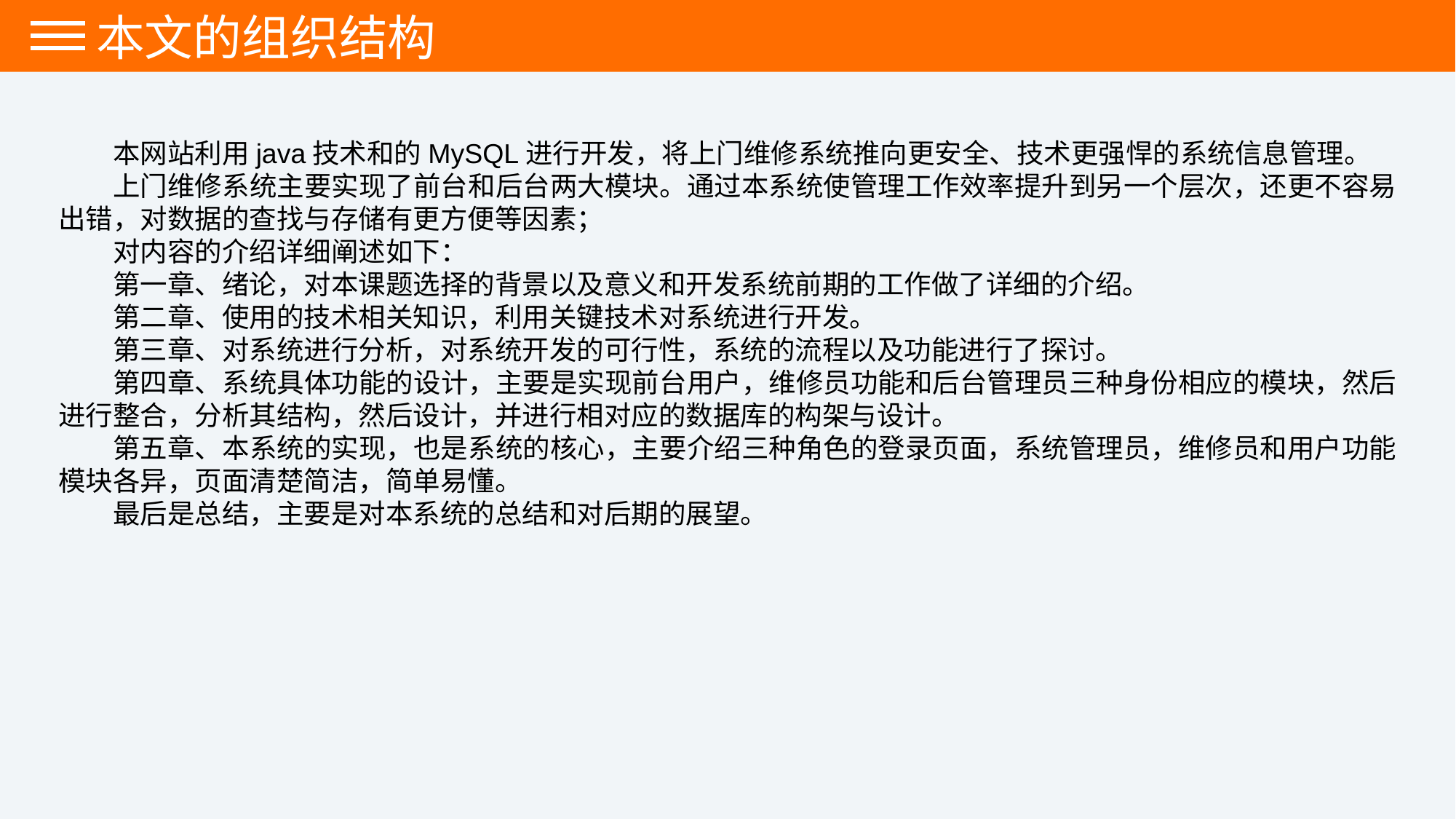

本文的组织结构
本网站利用java技术和的MySQL进行开发，将上门维修系统推向更安全、技术更强悍的系统信息管理。
上门维修系统主要实现了前台和后台两大模块。通过本系统使管理工作效率提升到另一个层次，还更不容易出错，对数据的查找与存储有更方便等因素；
对内容的介绍详细阐述如下：
第一章、绪论，对本课题选择的背景以及意义和开发系统前期的工作做了详细的介绍。
第二章、使用的技术相关知识，利用关键技术对系统进行开发。
第三章、对系统进行分析，对系统开发的可行性，系统的流程以及功能进行了探讨。
第四章、系统具体功能的设计，主要是实现前台用户，维修员功能和后台管理员三种身份相应的模块，然后进行整合，分析其结构，然后设计，并进行相对应的数据库的构架与设计。
第五章、本系统的实现，也是系统的核心，主要介绍三种角色的登录页面，系统管理员，维修员和用户功能模块各异，页面清楚简洁，简单易懂。
最后是总结，主要是对本系统的总结和对后期的展望。